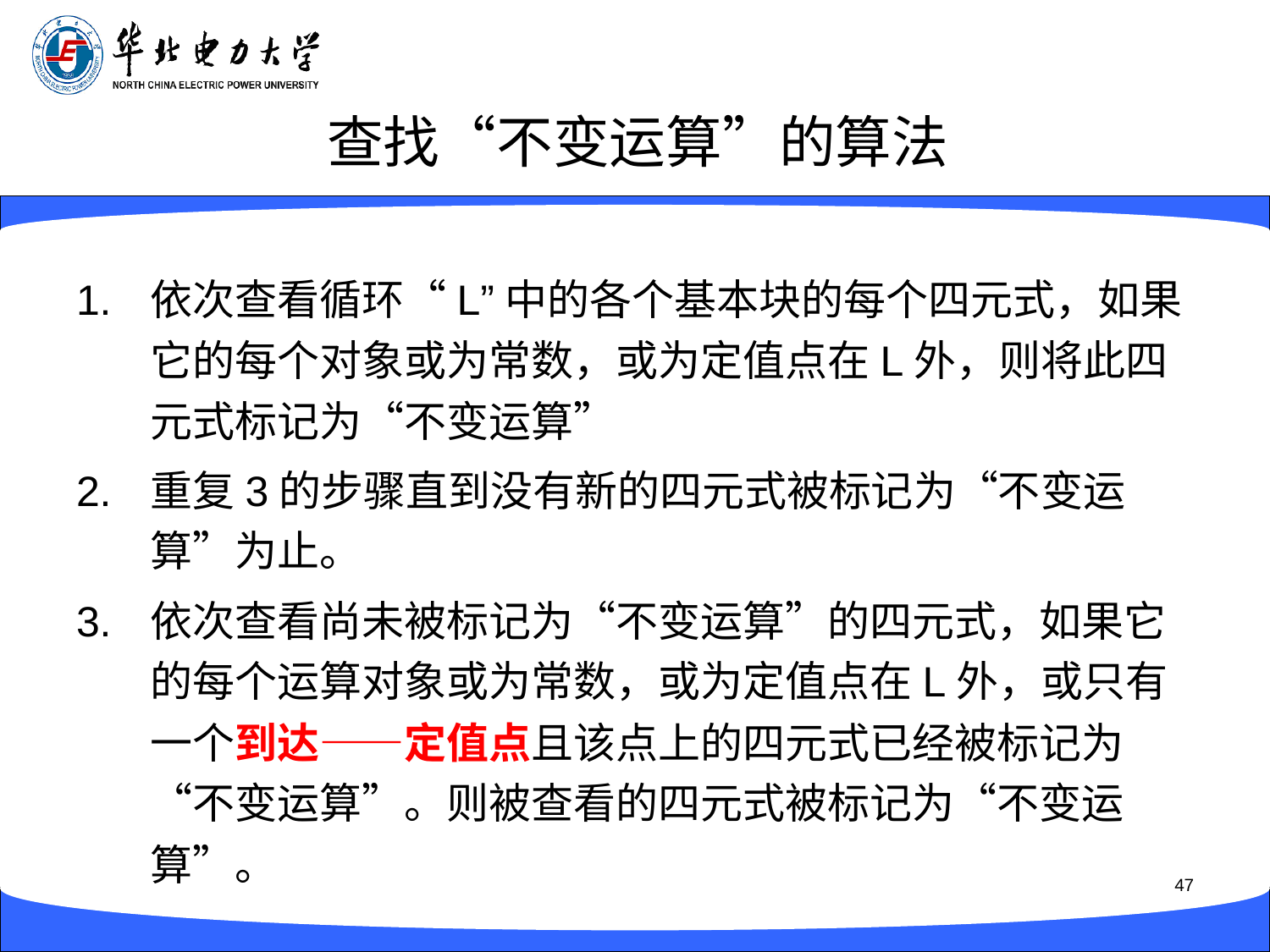

查找“不变运算”的算法
依次查看循环“L”中的各个基本块的每个四元式，如果它的每个对象或为常数，或为定值点在L外，则将此四元式标记为“不变运算”
重复3的步骤直到没有新的四元式被标记为“不变运算”为止。
依次查看尚未被标记为“不变运算”的四元式，如果它的每个运算对象或为常数，或为定值点在L外，或只有一个到达——定值点且该点上的四元式已经被标记为“不变运算”。则被查看的四元式被标记为“不变运算”。
47